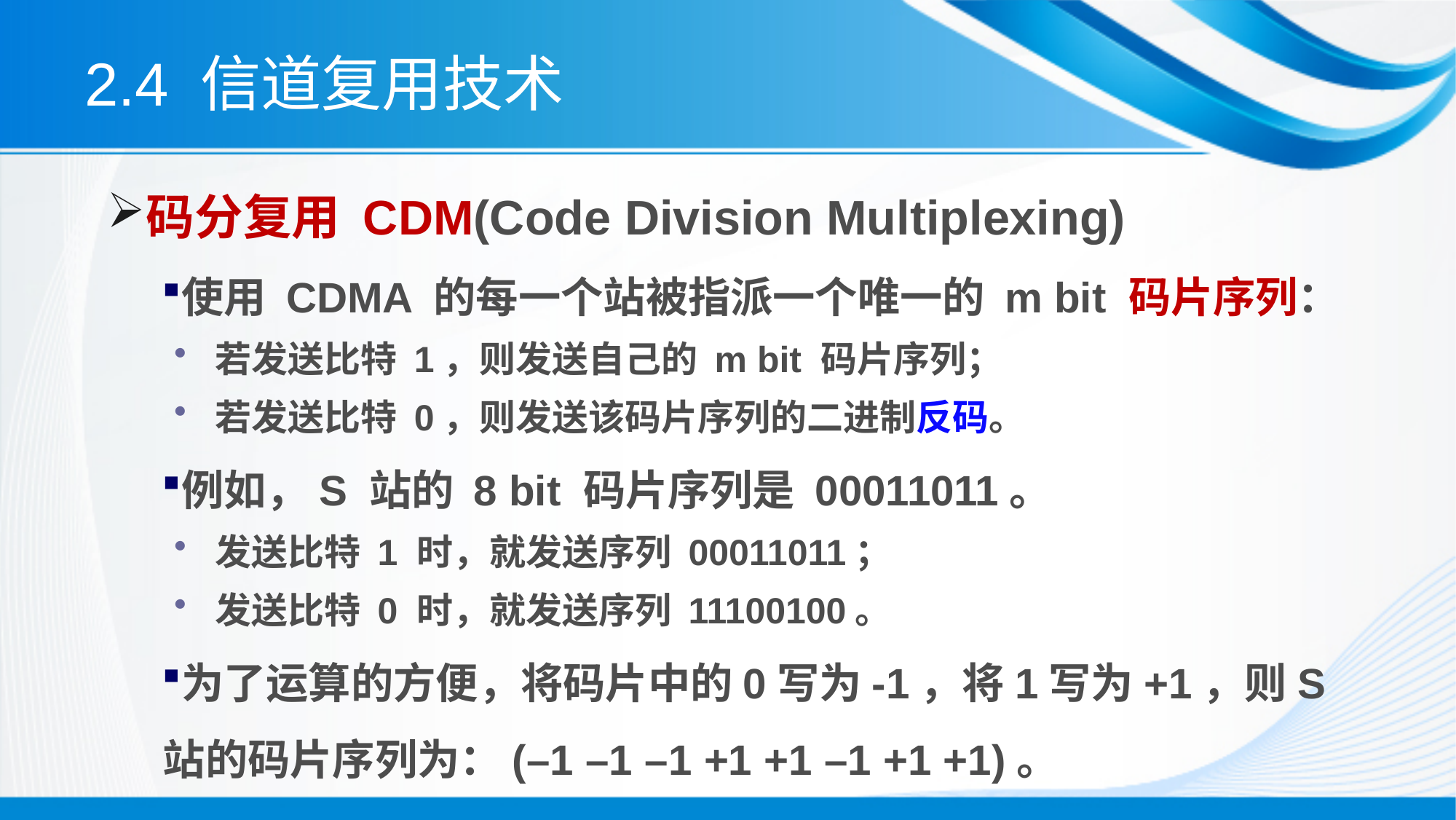

# 2.4 信道复用技术
码分复用 CDM(Code Division Multiplexing)
使用 CDMA 的每一个站被指派一个唯一的 m bit 码片序列：
若发送比特 1，则发送自己的 m bit 码片序列；
若发送比特 0，则发送该码片序列的二进制反码。
例如，S 站的 8 bit 码片序列是 00011011。
发送比特 1 时，就发送序列 00011011；
发送比特 0 时，就发送序列 11100100。
为了运算的方便，将码片中的0写为-1，将1写为+1，则S 站的码片序列为：(–1 –1 –1 +1 +1 –1 +1 +1)。